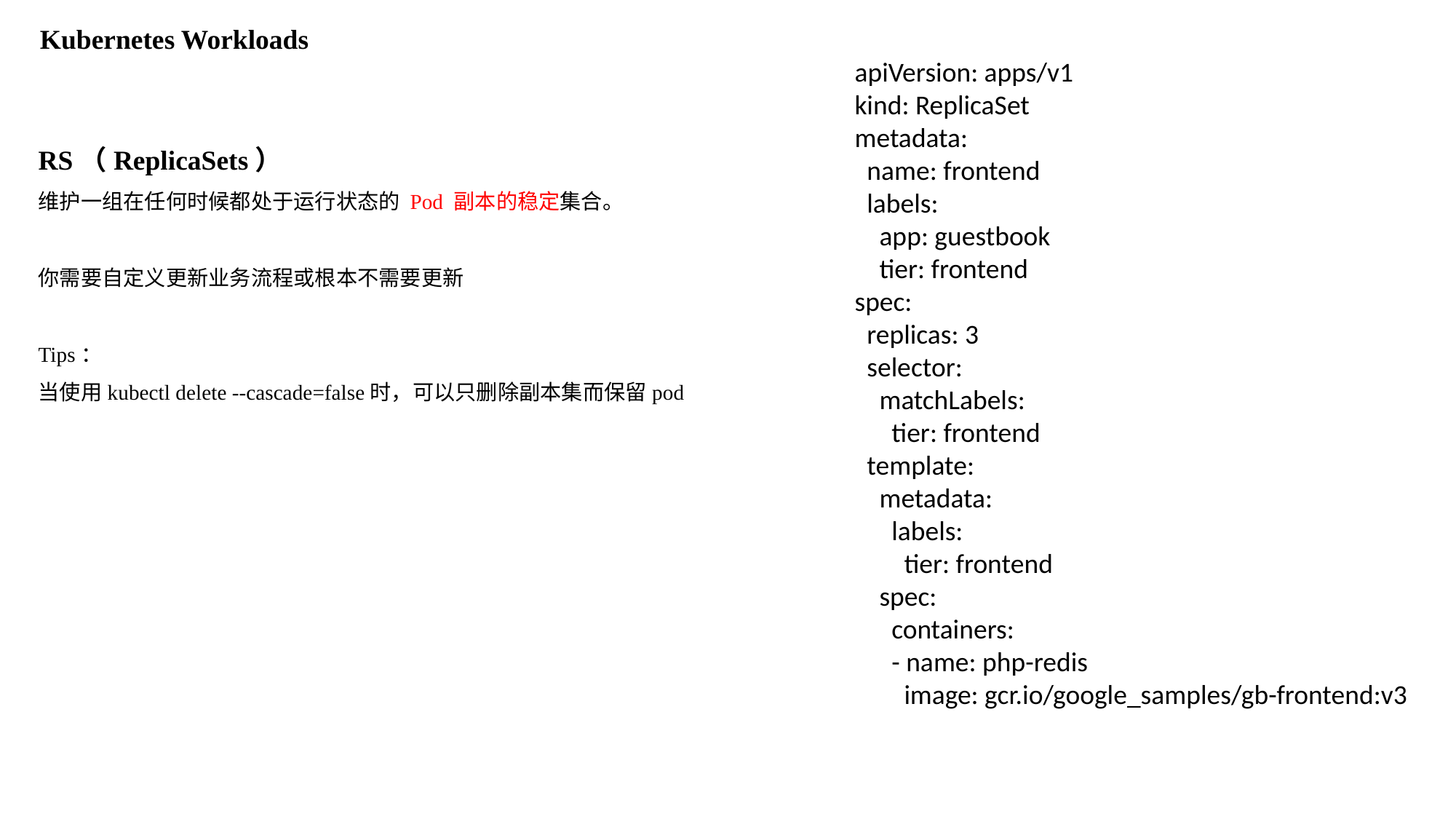

Kubernetes Workloads
apiVersion: apps/v1
kind: ReplicaSet
metadata:
  name: frontend
  labels:
    app: guestbook
    tier: frontend
spec:
  replicas: 3
  selector:
    matchLabels:
      tier: frontend
  template:
    metadata:
      labels:
        tier: frontend
    spec:
      containers:
      - name: php-redis
        image: gcr.io/google_samples/gb-frontend:v3
RS（ReplicaSets）
维护一组在任何时候都处于运行状态的 Pod 副本的稳定集合。

你需要自定义更新业务流程或根本不需要更新

Tips：
当使用kubectl delete --cascade=false时，可以只删除副本集而保留pod